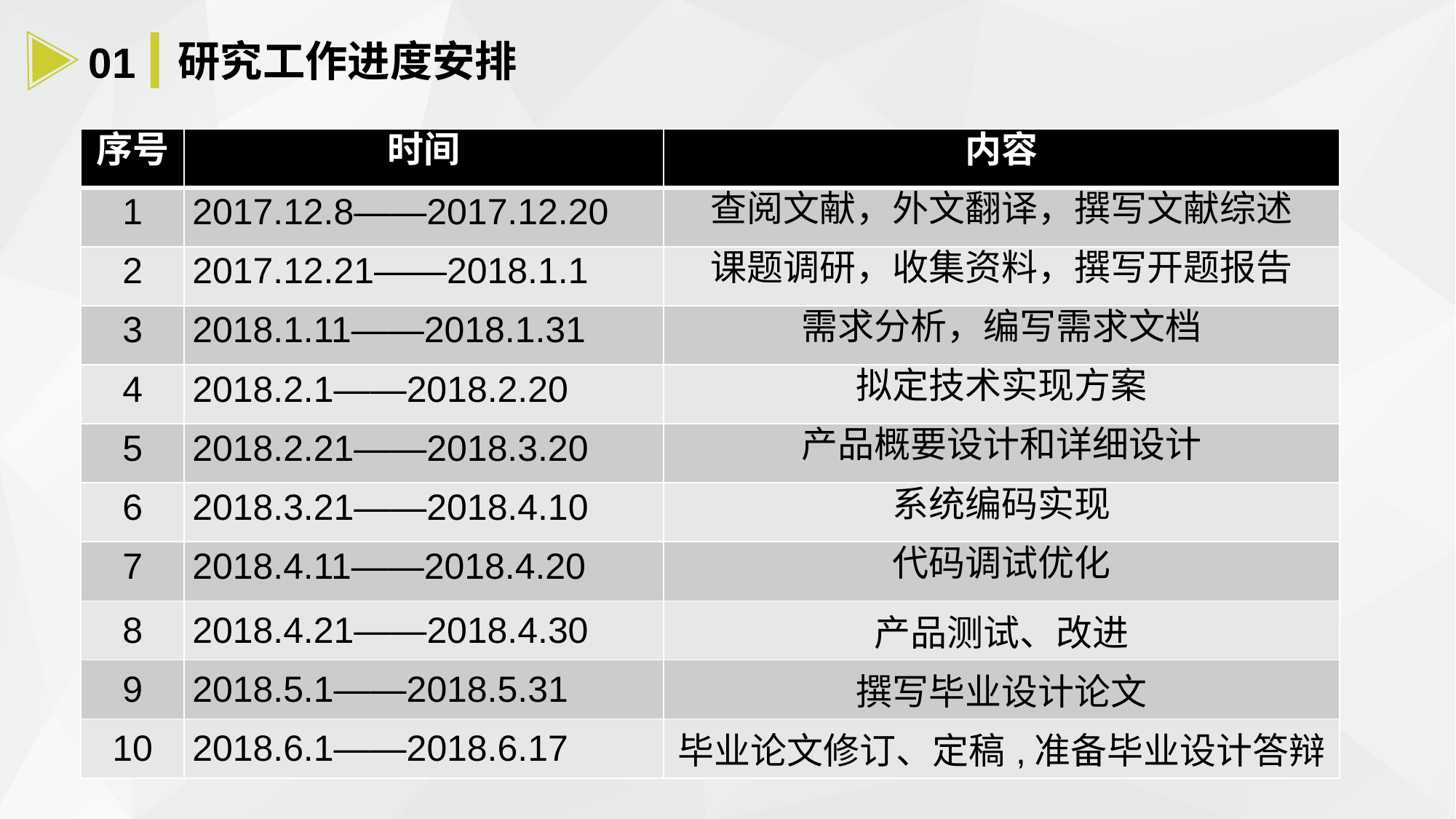

研究工作进度安排
01

| 序号 | 时间 | 内容 |
| --- | --- | --- |
| 1 | 2017.12.8——2017.12.20 | 查阅文献，外文翻译，撰写文献综述 |
| 2 | 2017.12.21——2018.1.1 | 课题调研，收集资料，撰写开题报告 |
| 3 | 2018.1.11——2018.1.31 | 需求分析，编写需求文档 |
| 4 | 2018.2.1——2018.2.20 | 拟定技术实现方案 |
| 5 | 2018.2.21——2018.3.20 | 产品概要设计和详细设计 |
| 6 | 2018.3.21——2018.4.10 | 系统编码实现 |
| 7 | 2018.4.11——2018.4.20 | 代码调试优化 |
| 8 | 2018.4.21——2018.4.30 | 产品测试、改进 |
| 9 | 2018.5.1——2018.5.31 | 撰写毕业设计论文 |
| 10 | 2018.6.1——2018.6.17 | 毕业论文修订、定稿,准备毕业设计答辩 |